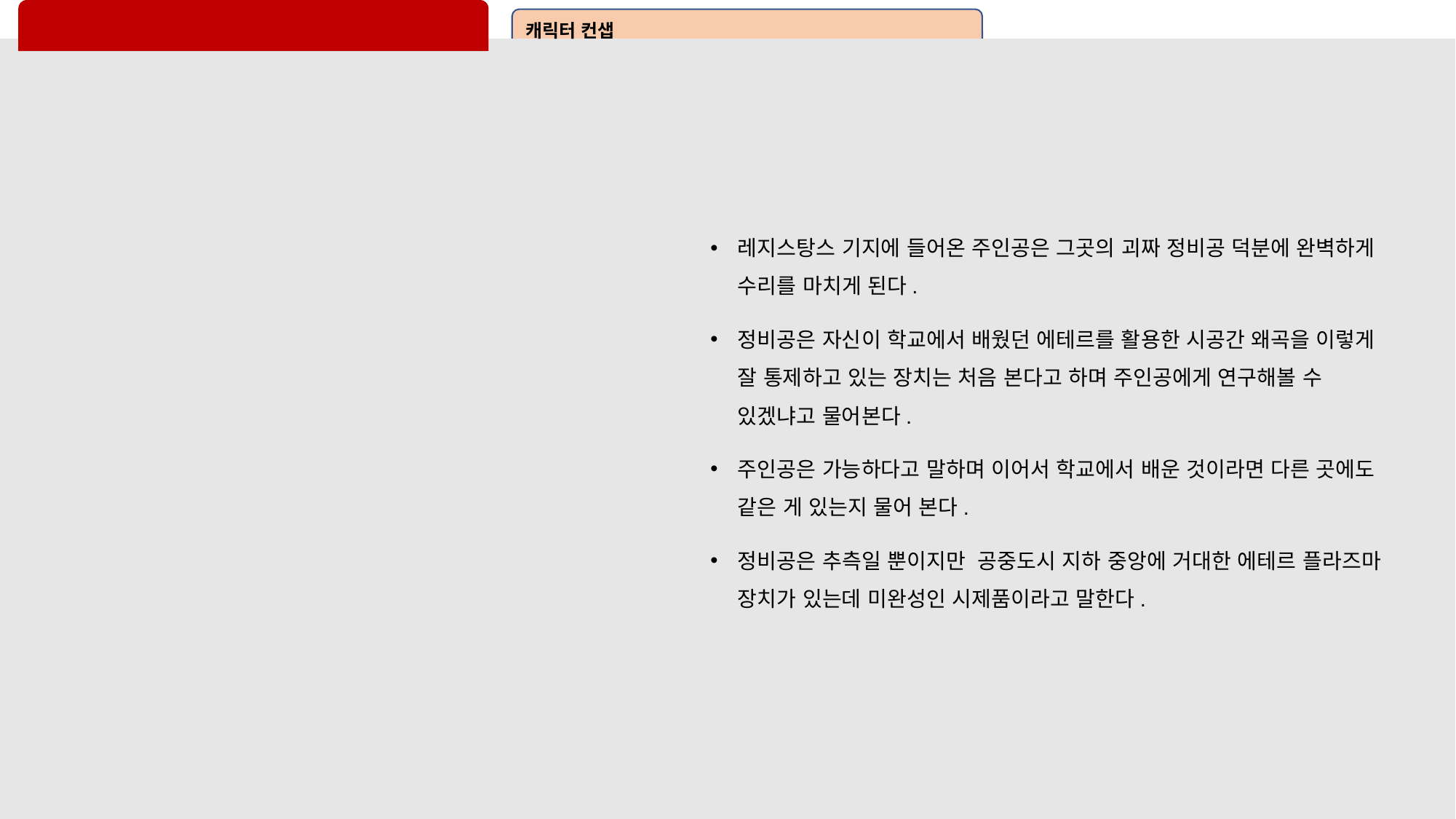

#
캐릭터 컨샙

레지스탕스 기지에 들어온 주인공은 그곳의 괴짜 정비공 덕분에 완벽하게 수리를 마치게 된다.
정비공은 자신이 학교에서 배웠던 에테르를 활용한 시공간 왜곡을 이렇게 잘 통제하고 있는 장치는 처음 본다고 하며 주인공에게 연구해볼 수 있겠냐고 물어본다.
주인공은 가능하다고 말하며 이어서 학교에서 배운 것이라면 다른 곳에도 같은 게 있는지 물어 본다.
정비공은 추측일 뿐이지만  공중도시 지하 중앙에 거대한 에테르 플라즈마 장치가 있는데 미완성인 시제품이라고 말한다.